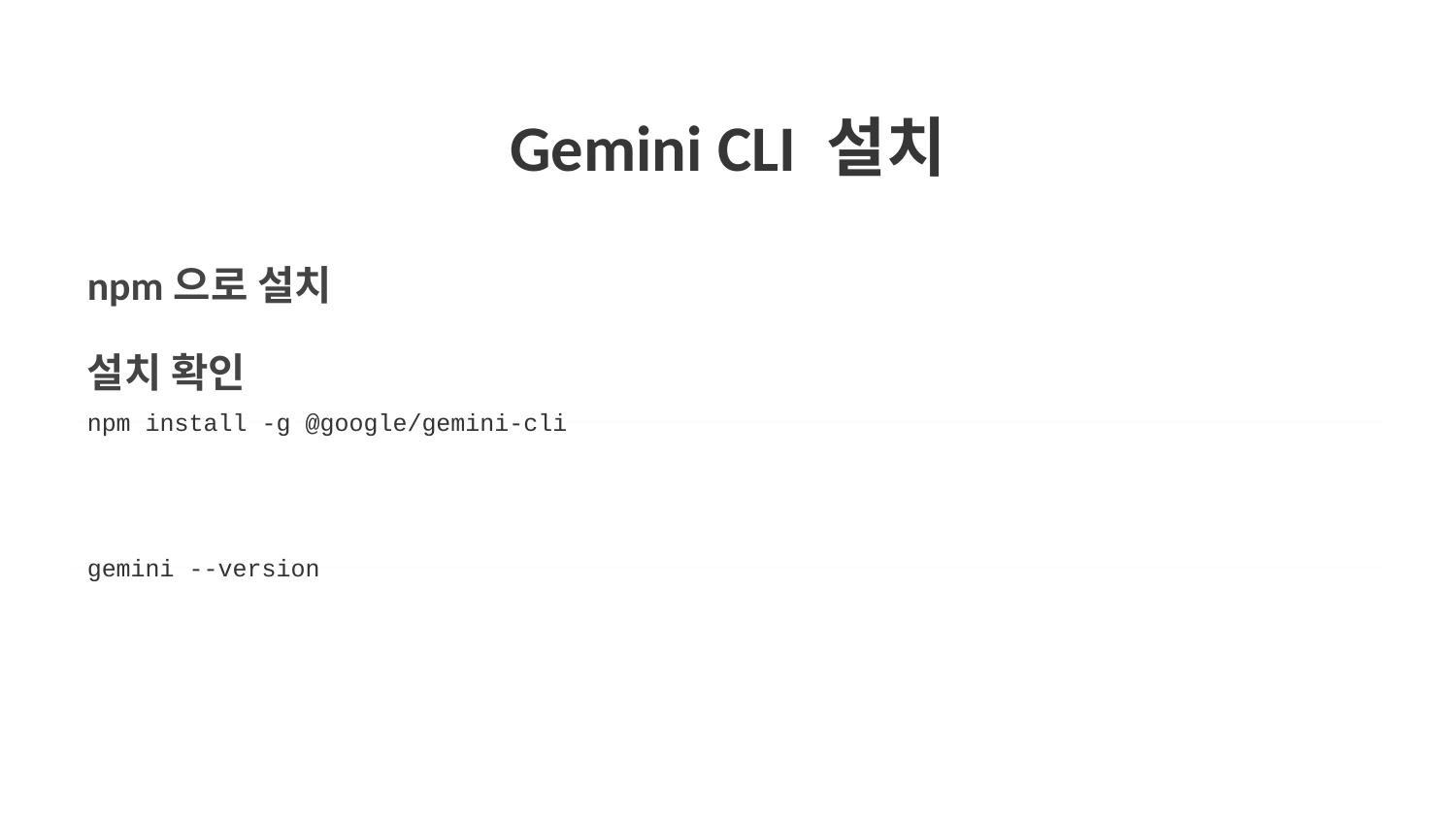

Gemini CLI 설치
npm으로 설치
설치 확인
npm install -g @google/gemini-cli
gemini --version